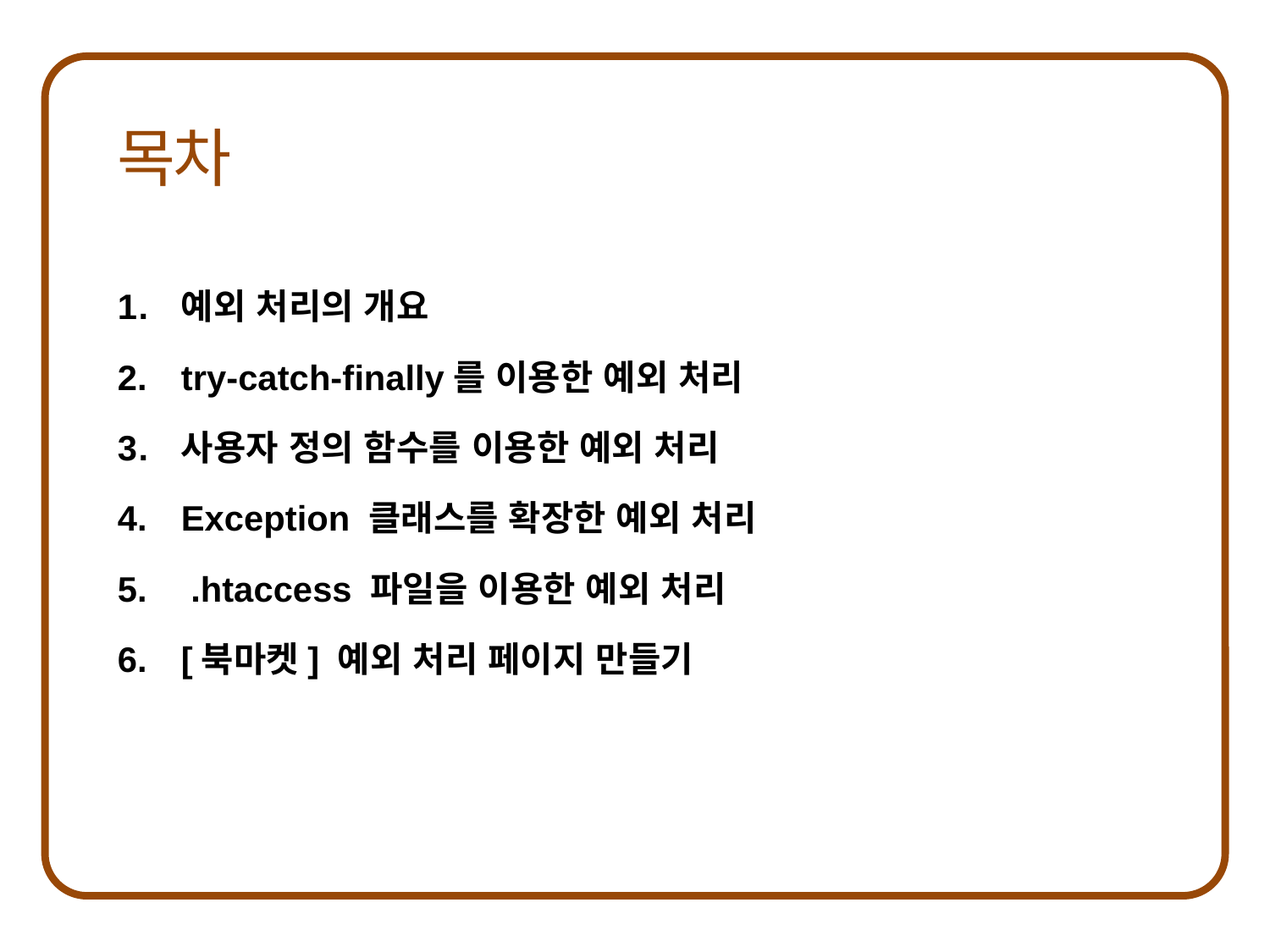

예외 처리의 개요
try-catch-finally를 이용한 예외 처리
사용자 정의 함수를 이용한 예외 처리
Exception 클래스를 확장한 예외 처리
 .htaccess 파일을 이용한 예외 처리
[북마켓] 예외 처리 페이지 만들기